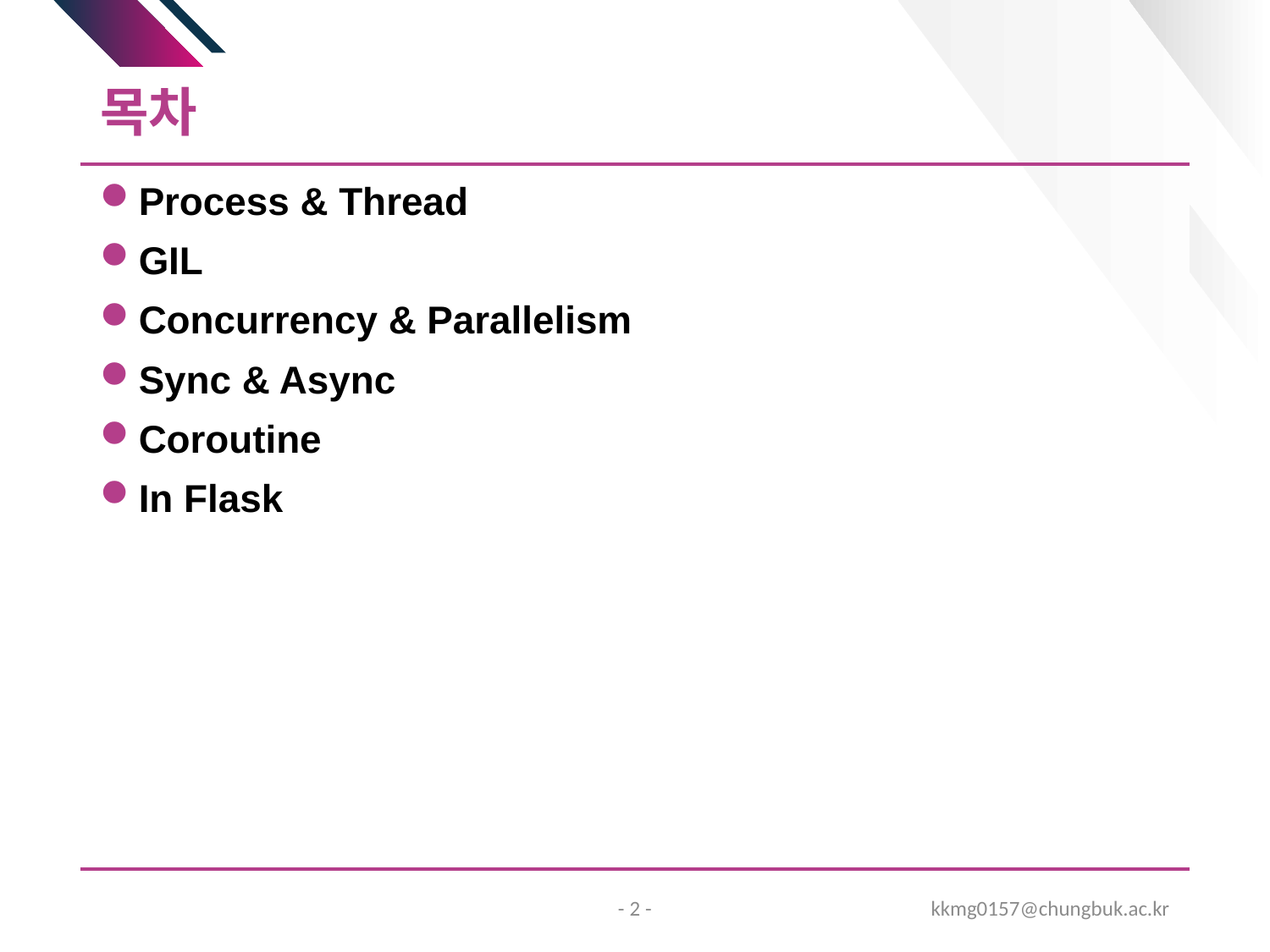

# 목차
Process & Thread
GIL
Concurrency & Parallelism
Sync & Async
Coroutine
In Flask

- 2 -
kkmg0157@chungbuk.ac.kr